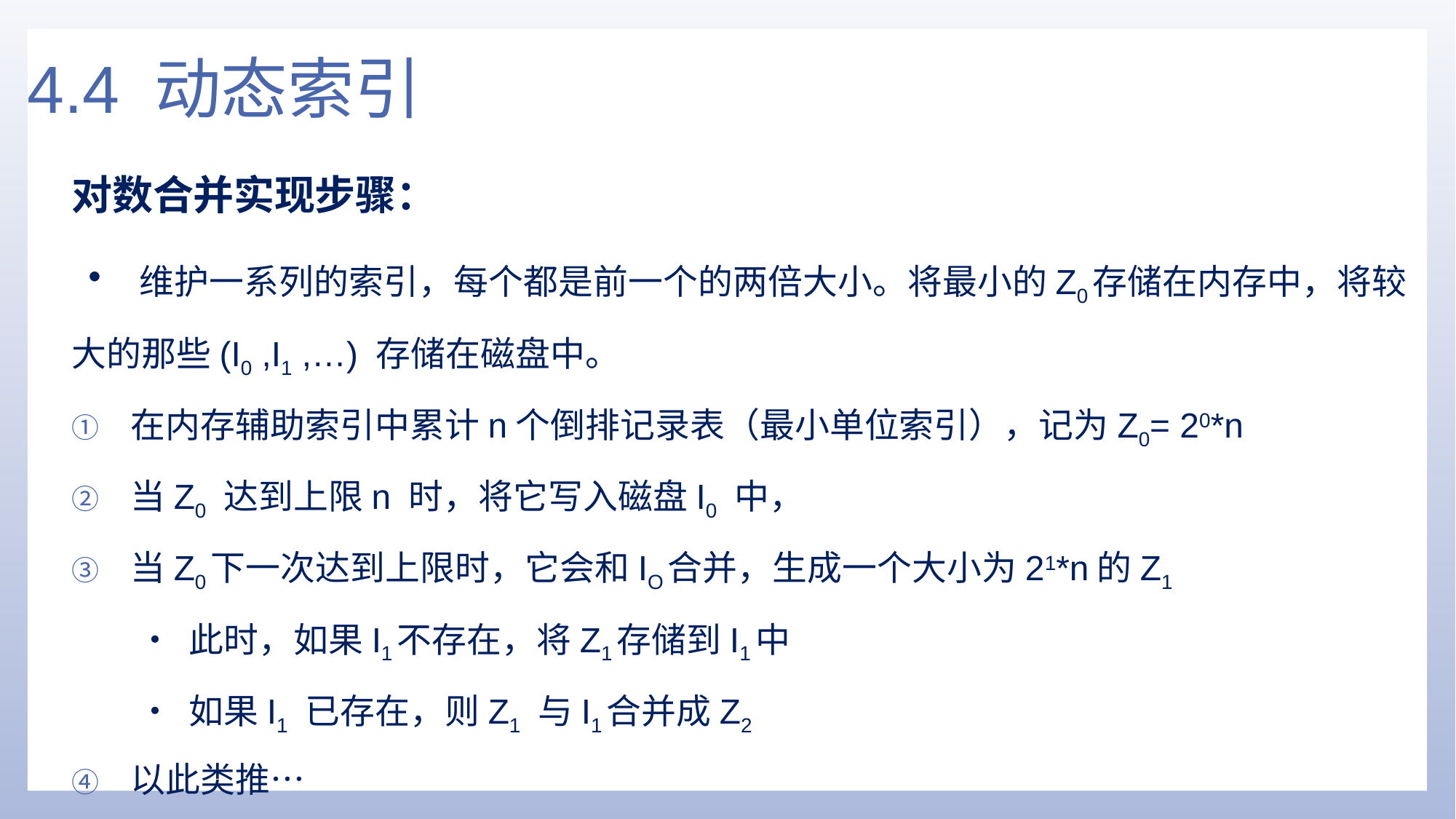

# 4.4 动态索引
对数合并实现步骤：
• 维护一系列的索引，每个都是前一个的两倍大小。将最小的Z0存储在内存中，将较大的那些(I0 ,I1 ,…) 存储在磁盘中。
在内存辅助索引中累计n个倒排记录表（最小单位索引），记为Z0= 20*n
当Z0 达到上限n 时，将它写入磁盘I0 中，
当Z0下一次达到上限时，它会和IO合并，生成一个大小为21*n的Z1
• 此时，如果I1不存在，将Z1存储到I1中
• 如果I1 已存在，则Z1 与I1合并成Z2
以此类推…